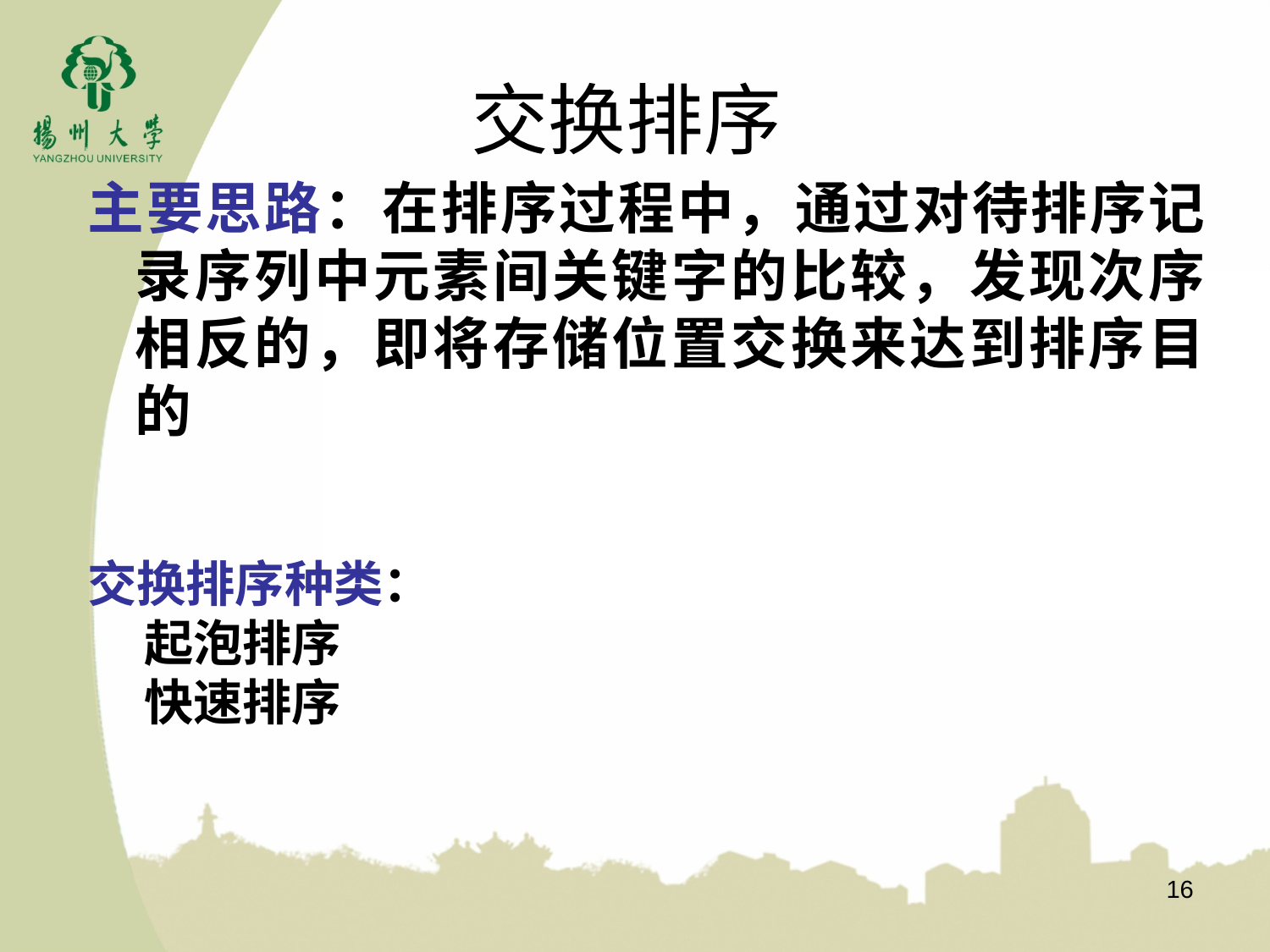

# 交换排序
主要思路：在排序过程中，通过对待排序记录序列中元素间关键字的比较，发现次序相反的，即将存储位置交换来达到排序目的
交换排序种类：
    起泡排序
    快速排序
16